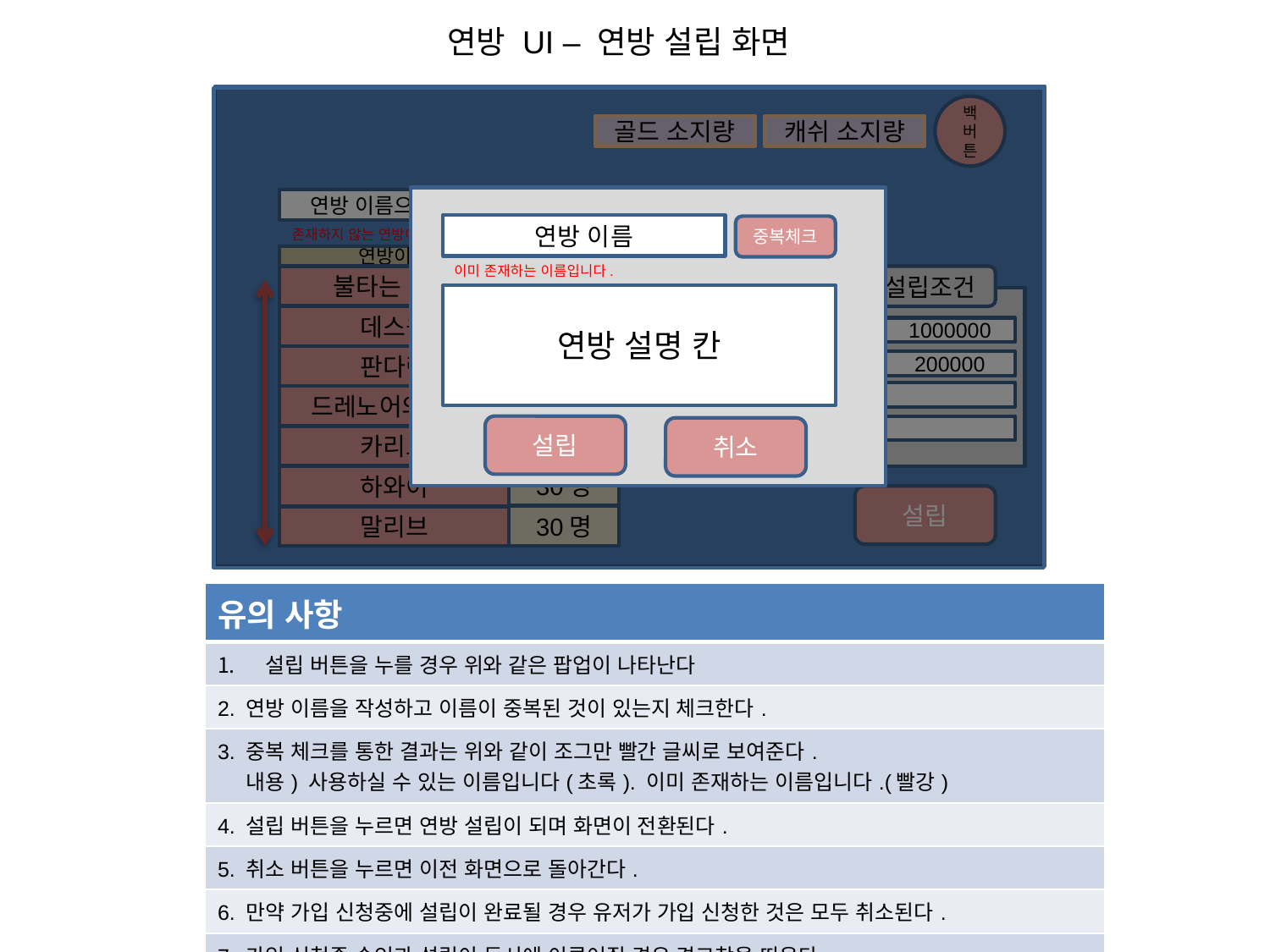

연방 UI – 연방 설립 화면

백버튼
골드 소지량
캐쉬 소지량
연방 이름으로 검색
검색
존재하지 않는 연방이름 입니다.
연방이름
가입자 수
불타는 성전
30명
30명
데스윙
30명
판다렌
30명
드레노어의 군주
30명
카리브
30명
하와이
설립
30명
말리브

설립조건

금화
1000000
자원
200000

연방 이름
중복체크
연방 설명 칸
설립
취소
이미 존재하는 이름입니다.
| 유의 사항 |
| --- |
| 설립 버튼을 누를 경우 위와 같은 팝업이 나타난다 |
| 2. 연방 이름을 작성하고 이름이 중복된 것이 있는지 체크한다. |
| 3. 중복 체크를 통한 결과는 위와 같이 조그만 빨간 글씨로 보여준다. 내용) 사용하실 수 있는 이름입니다(초록). 이미 존재하는 이름입니다.(빨강) |
| 4. 설립 버튼을 누르면 연방 설립이 되며 화면이 전환된다. |
| 5. 취소 버튼을 누르면 이전 화면으로 돌아간다. |
| 6. 만약 가입 신청중에 설립이 완료될 경우 유저가 가입 신청한 것은 모두 취소된다. |
| 7. 가입 신청중 승인과 설립이 동시에 이루어질 경우 경고창을 띄운다. |